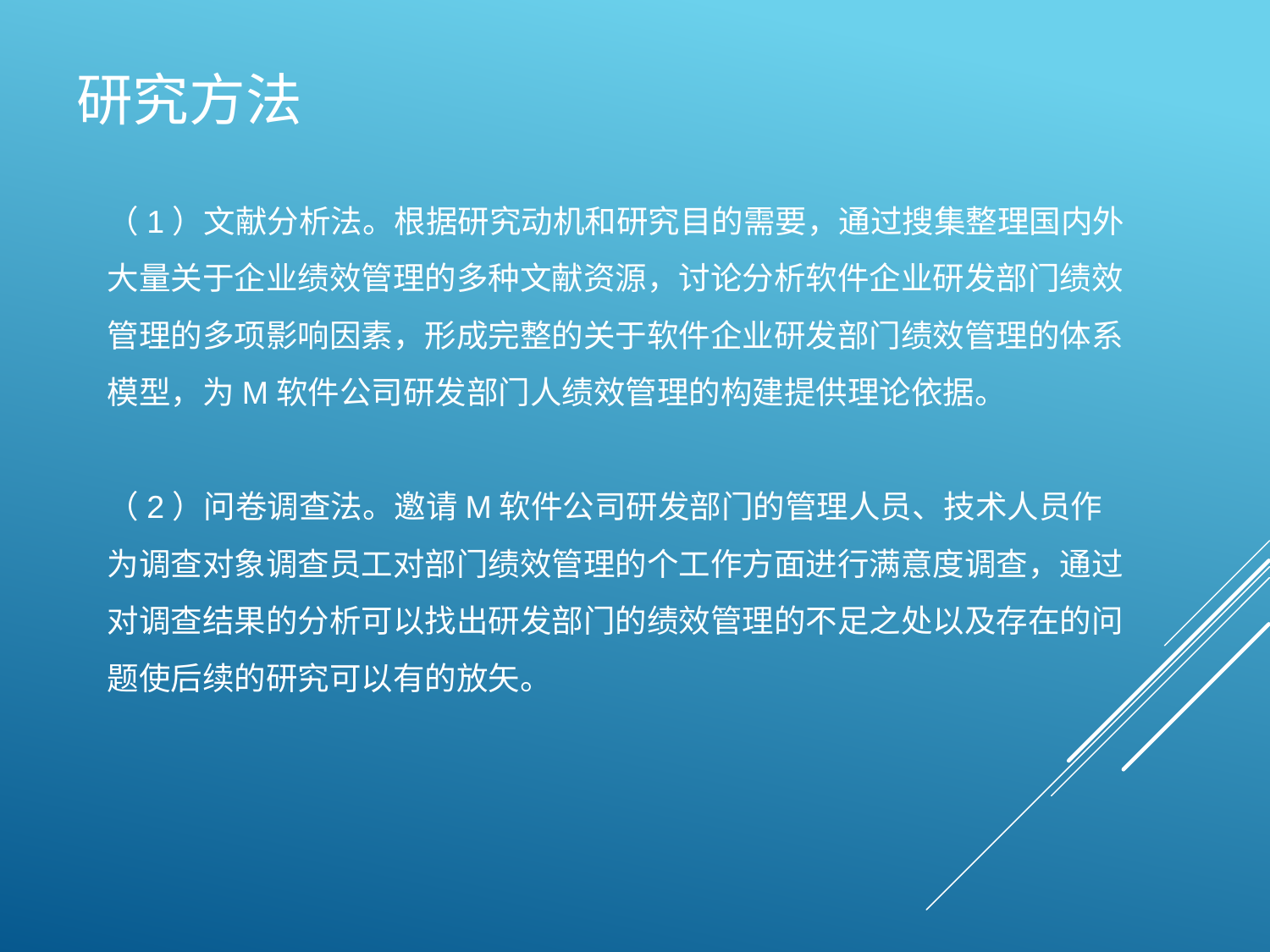

# 研究方法
（1）文献分析法。根据研究动机和研究目的需要，通过搜集整理国内外大量关于企业绩效管理的多种文献资源，讨论分析软件企业研发部门绩效管理的多项影响因素，形成完整的关于软件企业研发部门绩效管理的体系模型，为M软件公司研发部门人绩效管理的构建提供理论依据。

（2）问卷调查法。邀请M软件公司研发部门的管理人员、技术人员作为调查对象调查员工对部门绩效管理的个工作方面进行满意度调查，通过对调查结果的分析可以找出研发部门的绩效管理的不足之处以及存在的问题使后续的研究可以有的放矢。